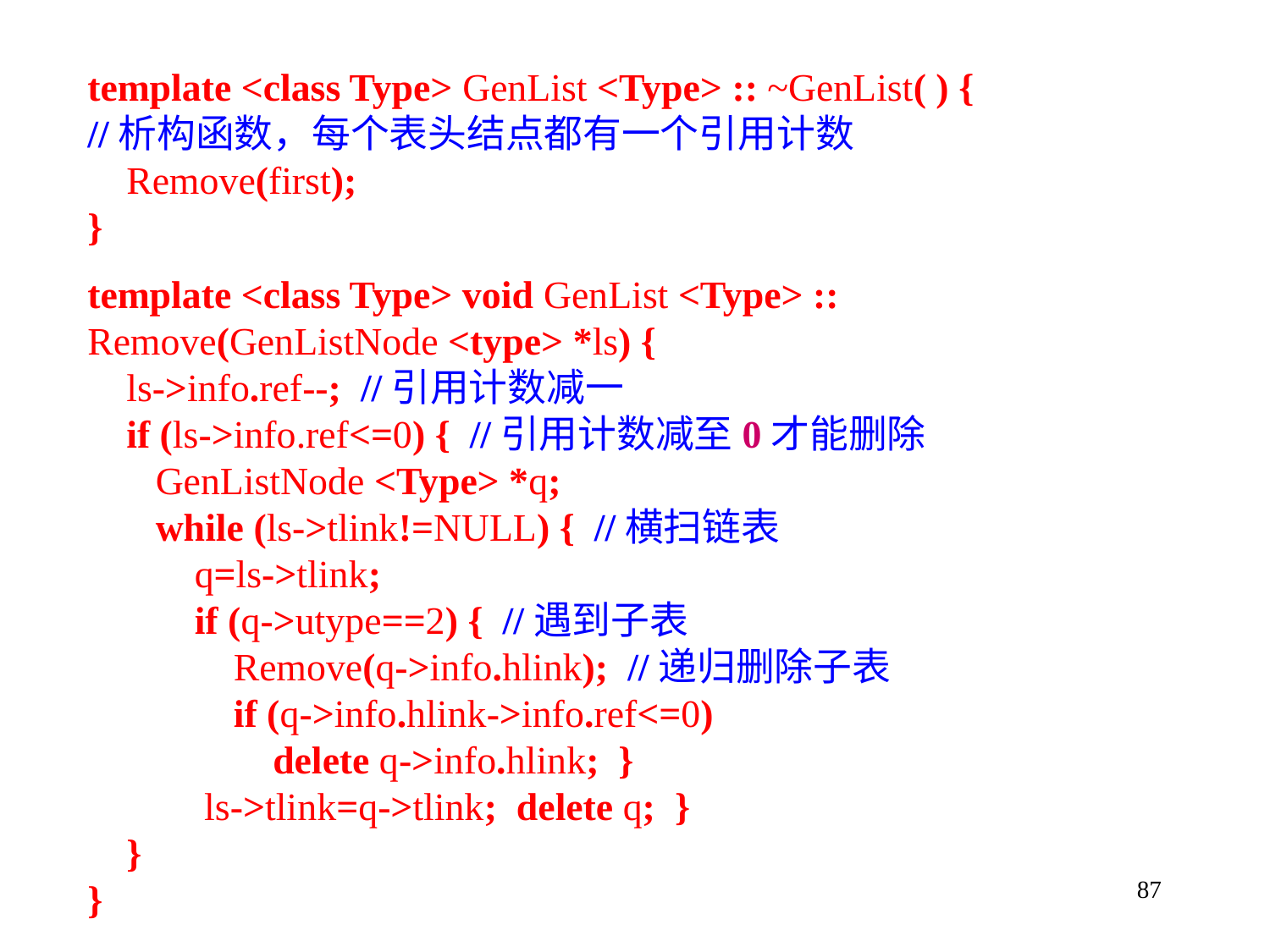

template <class Type> GenList <Type> :: ~GenList( ) {
//析构函数，每个表头结点都有一个引用计数
    Remove(first);
}
template <class Type> void GenList <Type> ::
Remove(GenListNode <type> *ls) {
    ls->info.ref--;  //引用计数减一
    if (ls->info.ref<=0) {  //引用计数减至0才能删除
       GenListNode <Type> *q;
       while (ls->tlink!=NULL) {  //横扫链表
           q=ls->tlink;
           if (q->utype==2) {  //遇到子表
               Remove(q->info.hlink);  //递归删除子表
               if (q->info.hlink->info.ref<=0)
	      delete q->info.hlink;  }
            ls->tlink=q->tlink;  delete q;  }
    }
}
87